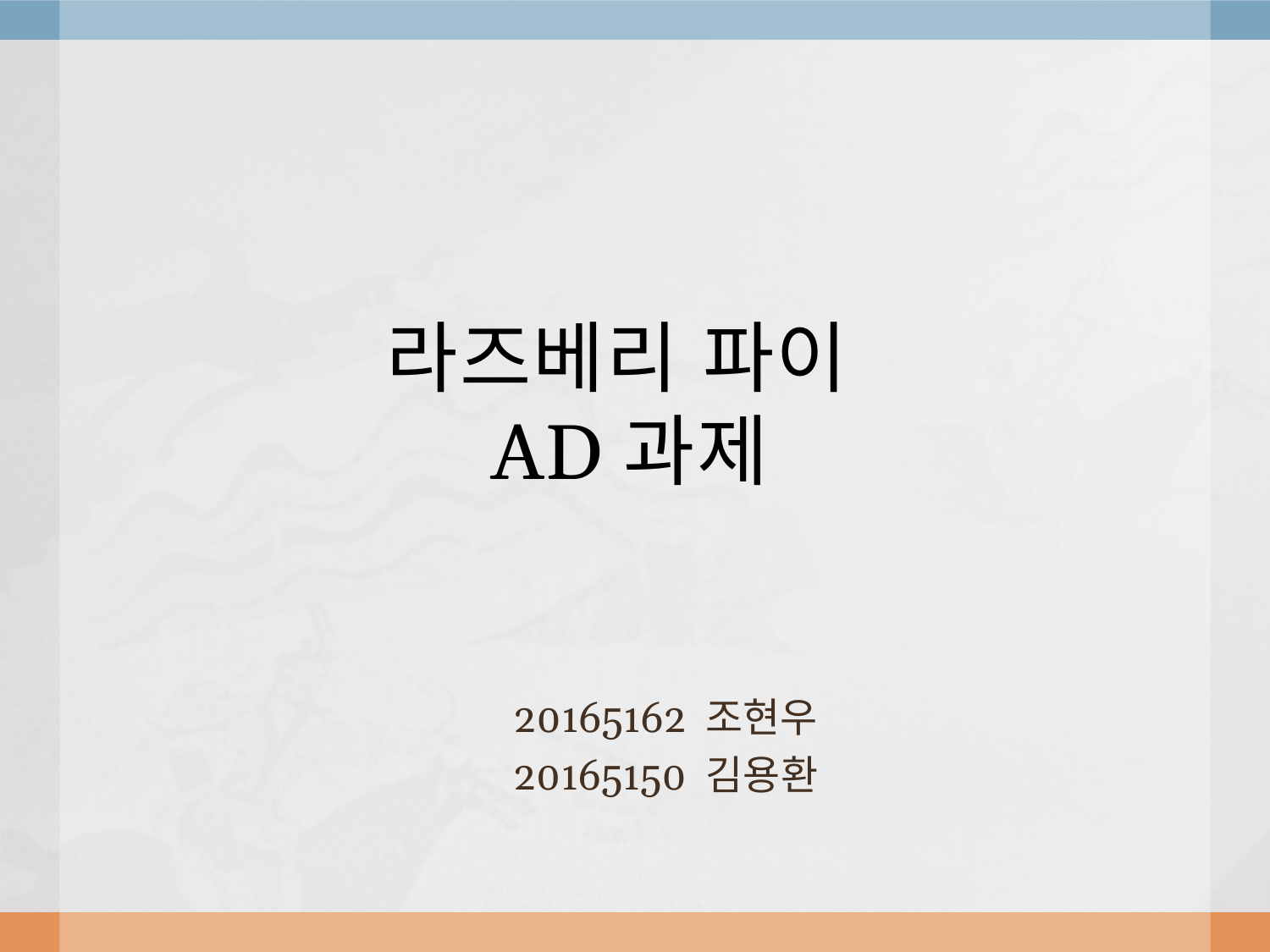

# 라즈베리 파이 AD과제
20165162 조현우
20165150 김용환